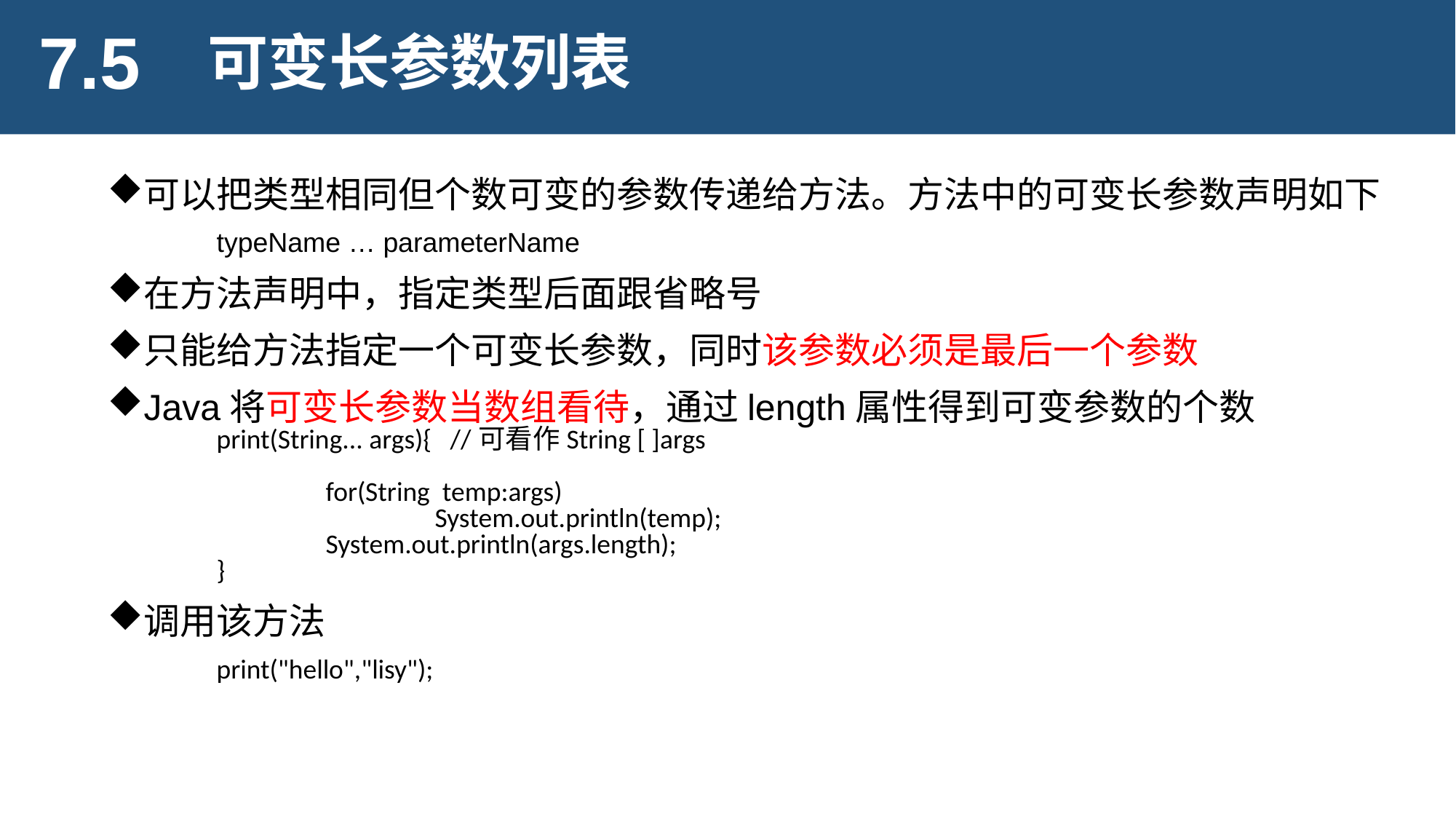

7.5
可变长参数列表

可以把类型相同但个数可变的参数传递给方法。方法中的可变长参数声明如下
	typeName … parameterName
在方法声明中，指定类型后面跟省略号
只能给方法指定一个可变长参数，同时该参数必须是最后一个参数
Java将可变长参数当数组看待，通过length属性得到可变参数的个数
	print(String... args){   //可看作String [ ]args
   		for(String  temp:args)
      			System.out.println(temp);
		System.out.println(args.length);
	}
调用该方法
	print("hello","lisy");